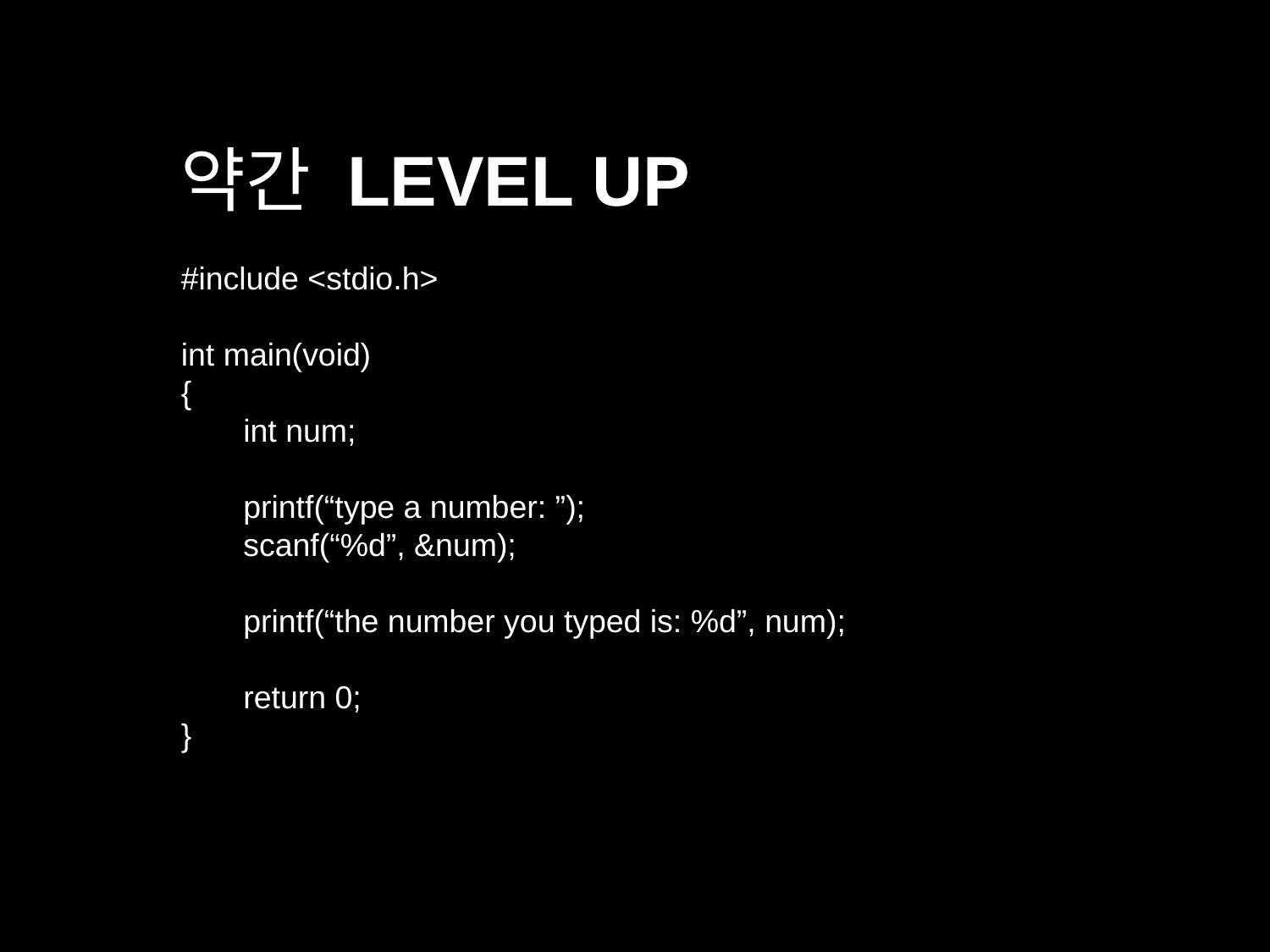

약간 LEVEL UP

#include <stdio.h>

int main(void)
{
       int num;

       printf(“type a number: ”);
       scanf(“%d”, &num);

       printf(“the number you typed is: %d”, num);

       return 0;
}